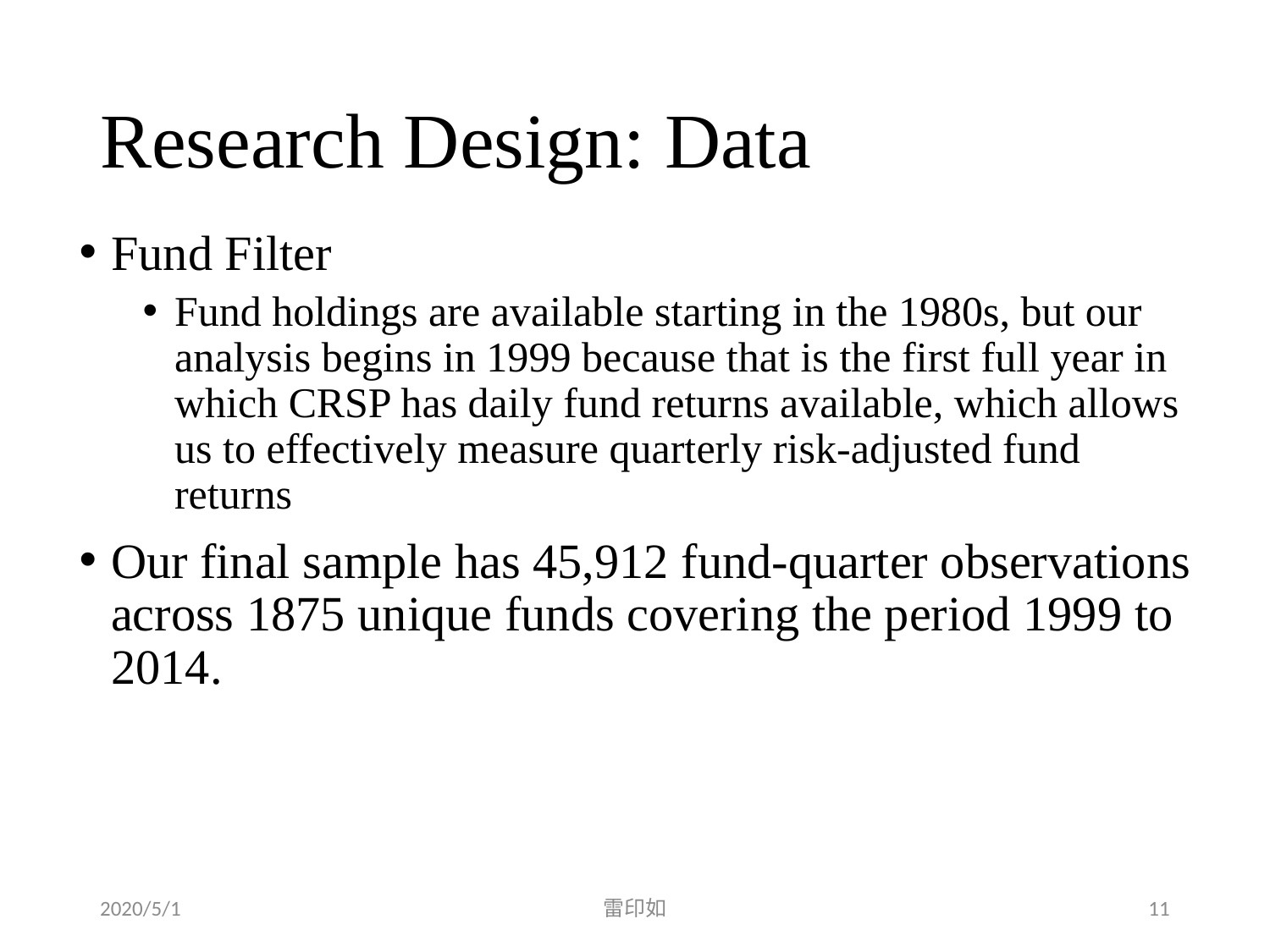

# Research Design: Data
Fund Filter
Fund holdings are available starting in the 1980s, but our analysis begins in 1999 because that is the first full year in which CRSP has daily fund returns available, which allows us to effectively measure quarterly risk-adjusted fund returns
Our final sample has 45,912 fund-quarter observations across 1875 unique funds covering the period 1999 to 2014.
2020/5/1
雷印如
11